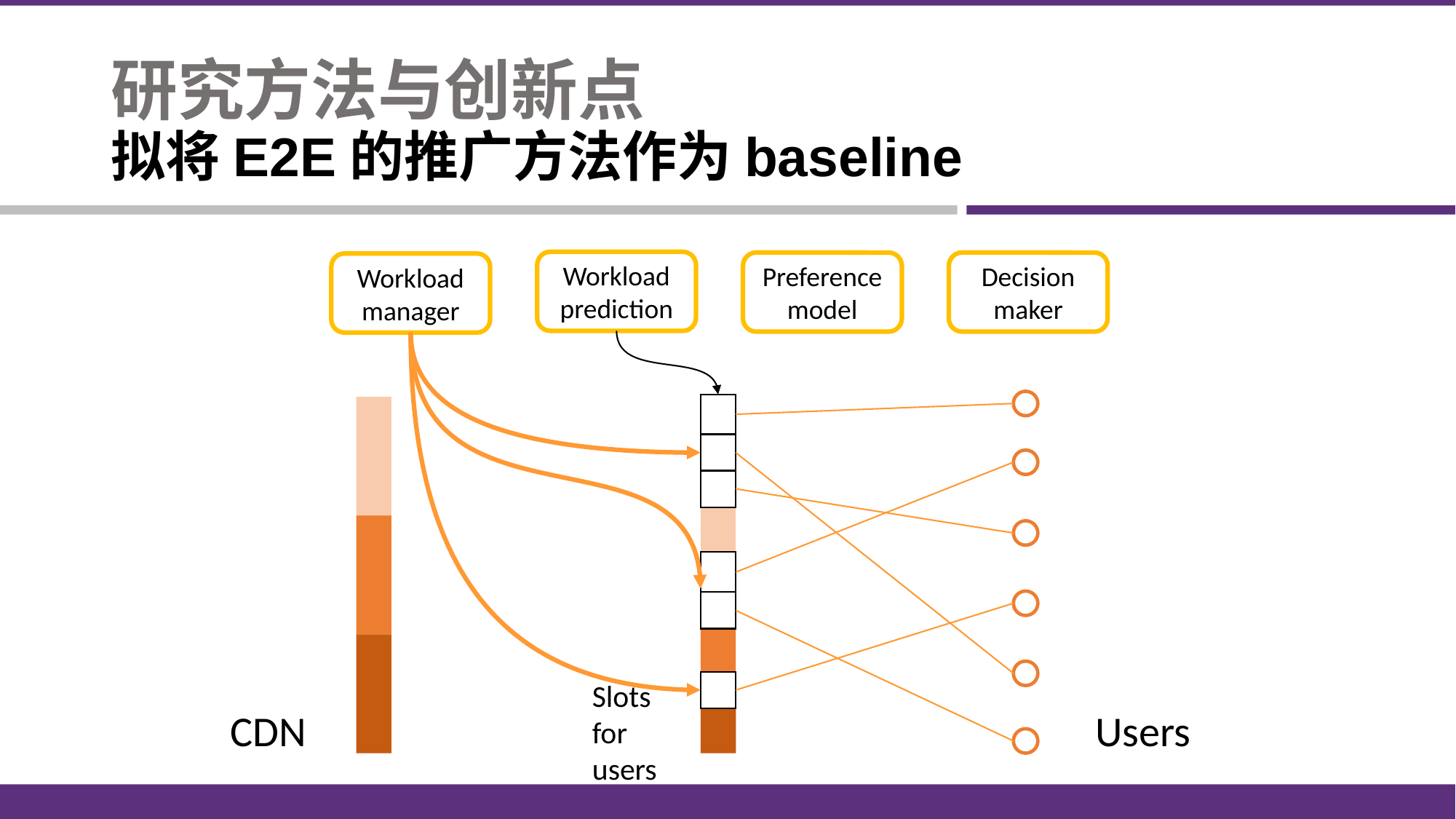

# 研究方法与创新点 拟将E2E的推广方法作为baseline

Workload prediction
Preference model
Decision maker
Workload manager

Slots for users

CDN
Users